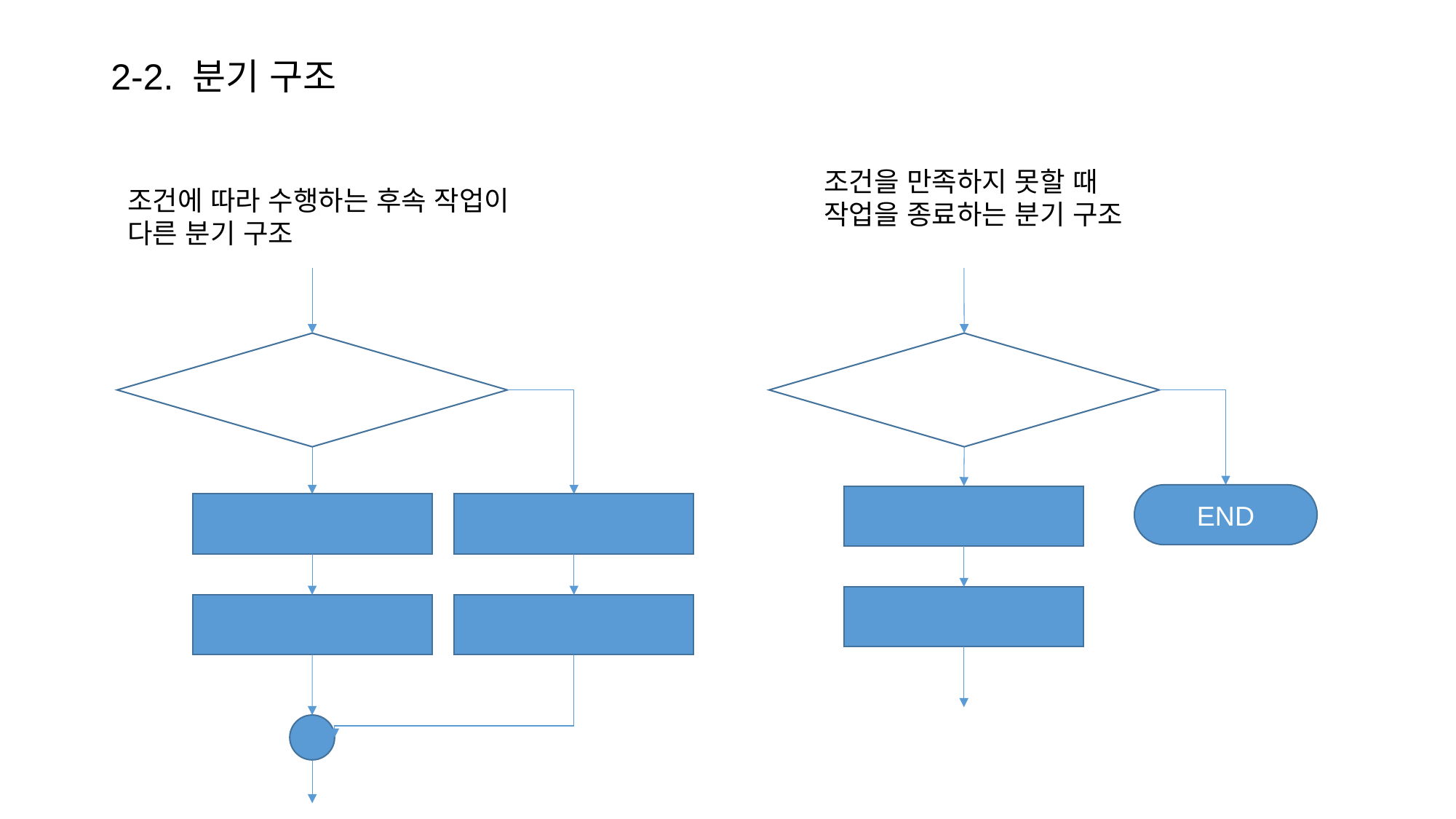

# 2-2. 분기 구조
조건을 만족하지 못할 때
작업을 종료하는 분기 구조
조건에 따라 수행하는 후속 작업이
다른 분기 구조

END